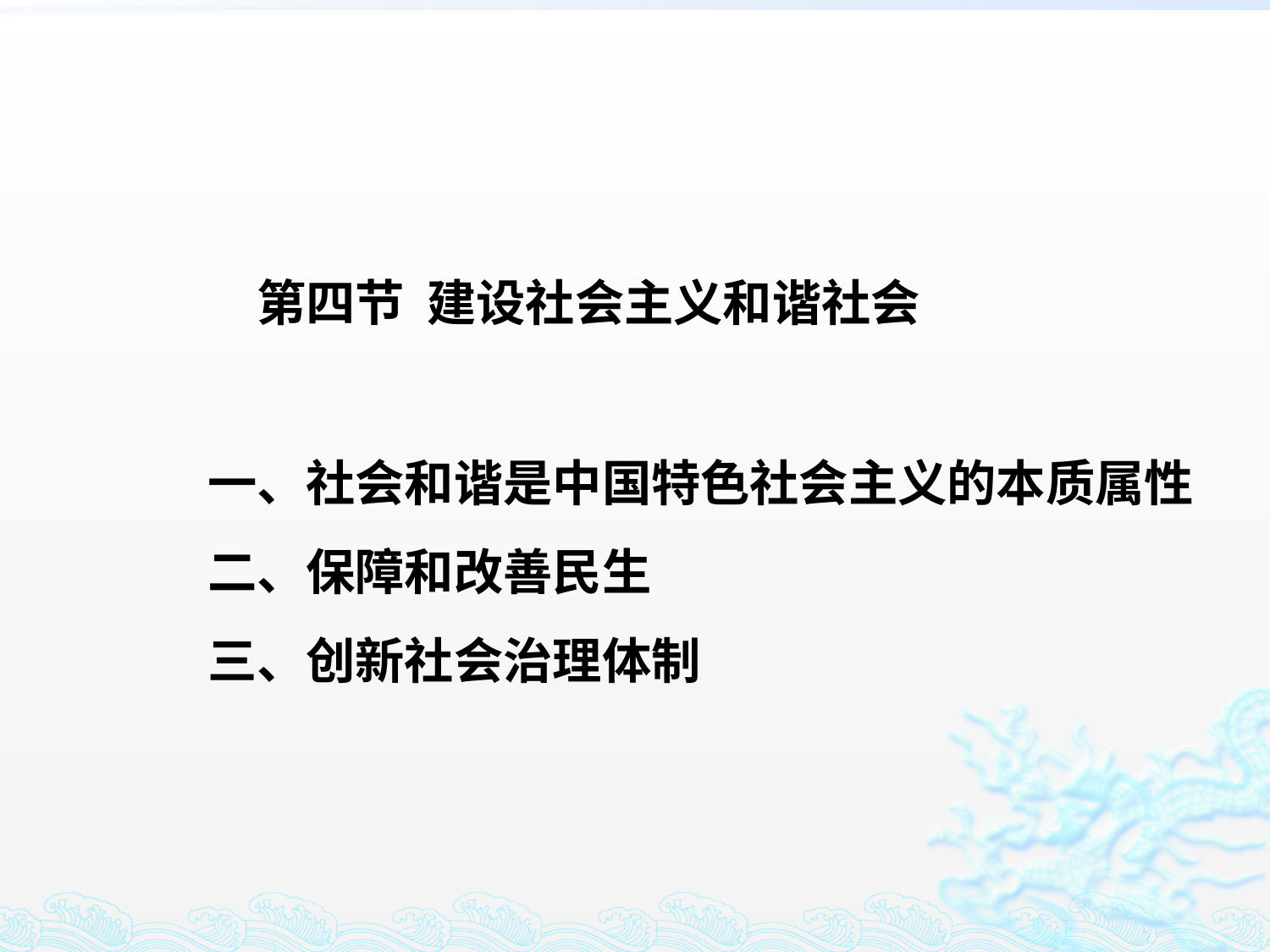

第四节  建设社会主义和谐社会
一、社会和谐是中国特色社会主义的本质属性
二、保障和改善民生
三、创新社会治理体制